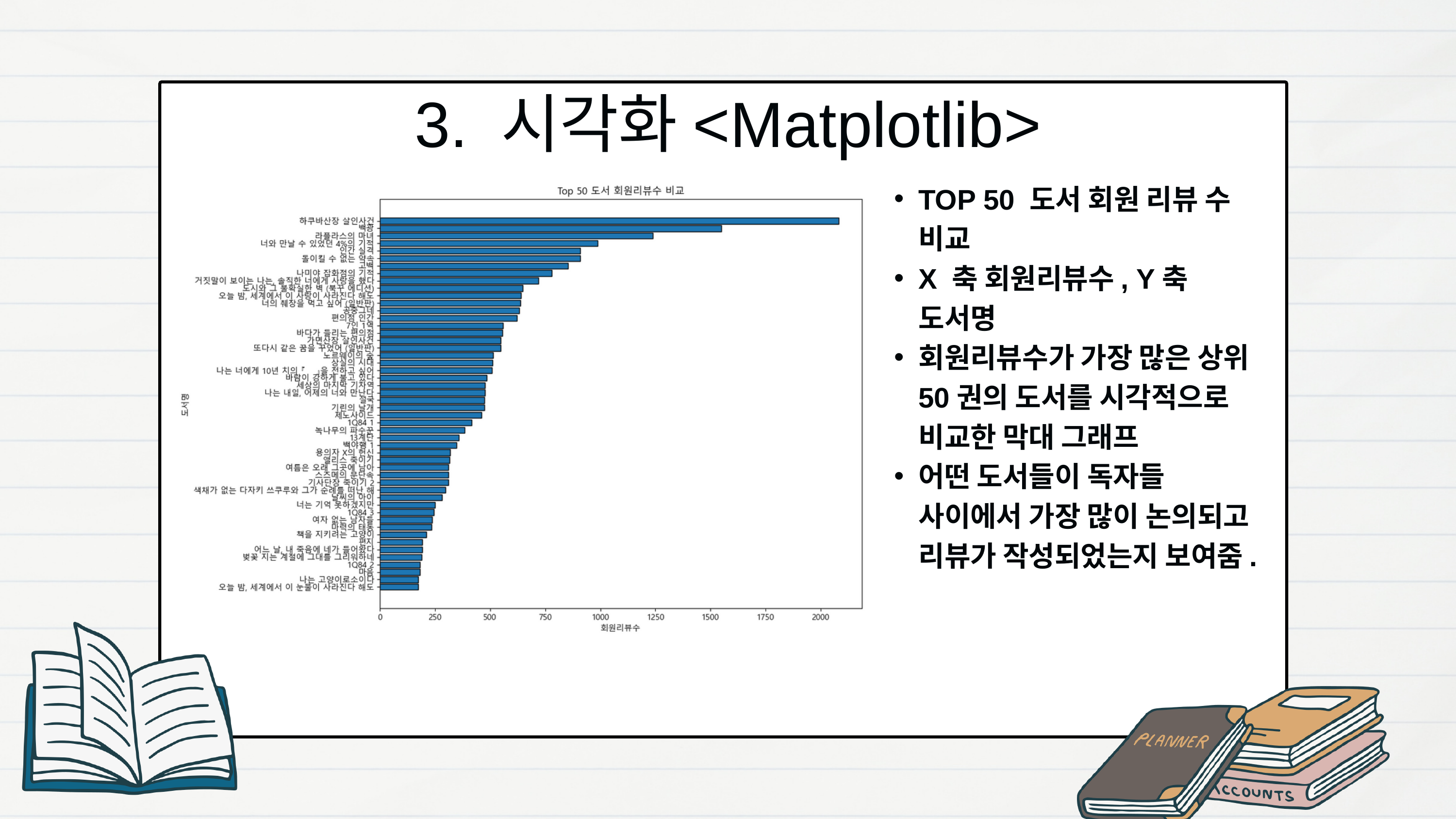

3. 시각화<Matplotlib>

TOP 50 도서 회원 리뷰 수 비교
X 축 회원리뷰수, Y축 도서명
회원리뷰수가 가장 많은 상위 50권의 도서를 시각적으로 비교한 막대 그래프
어떤 도서들이 독자들 사이에서 가장 많이 논의되고 리뷰가 작성되었는지 보여줌.